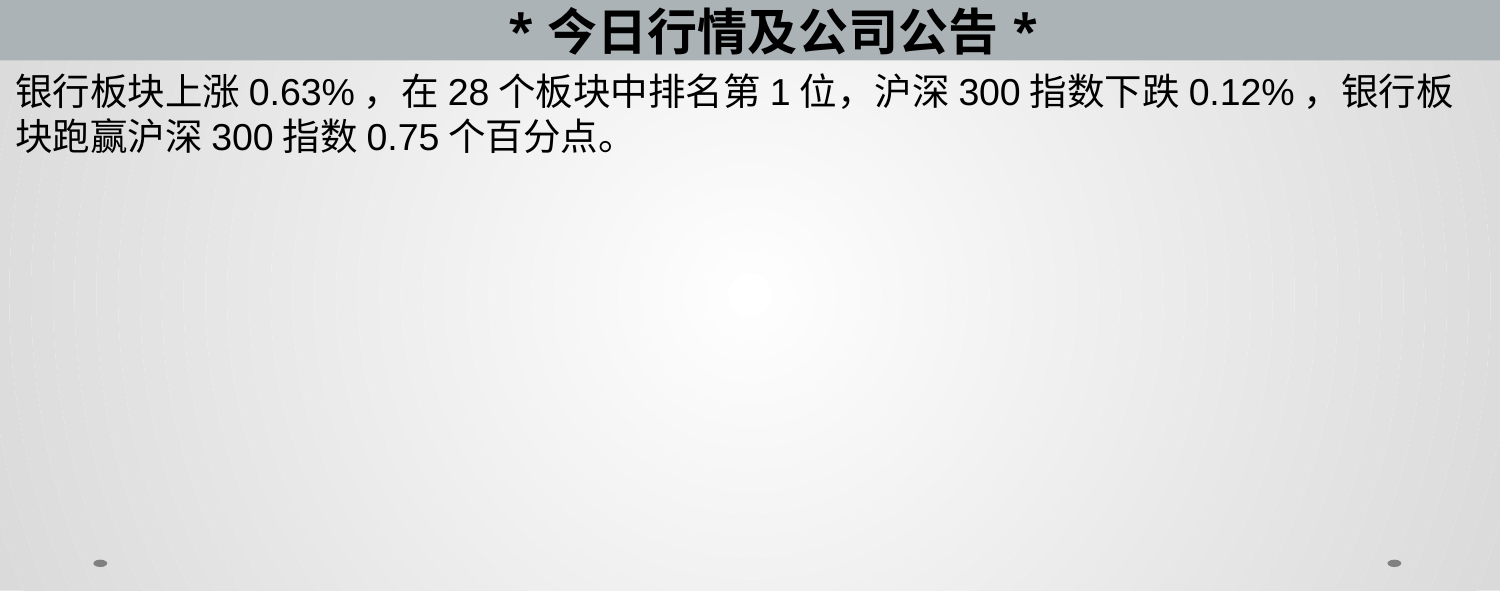

*今日行情及公司公告*
银行板块上涨0.63%，在28个板块中排名第1位，沪深300指数下跌0.12%，银行板块跑赢沪深300指数0.75个百分点。